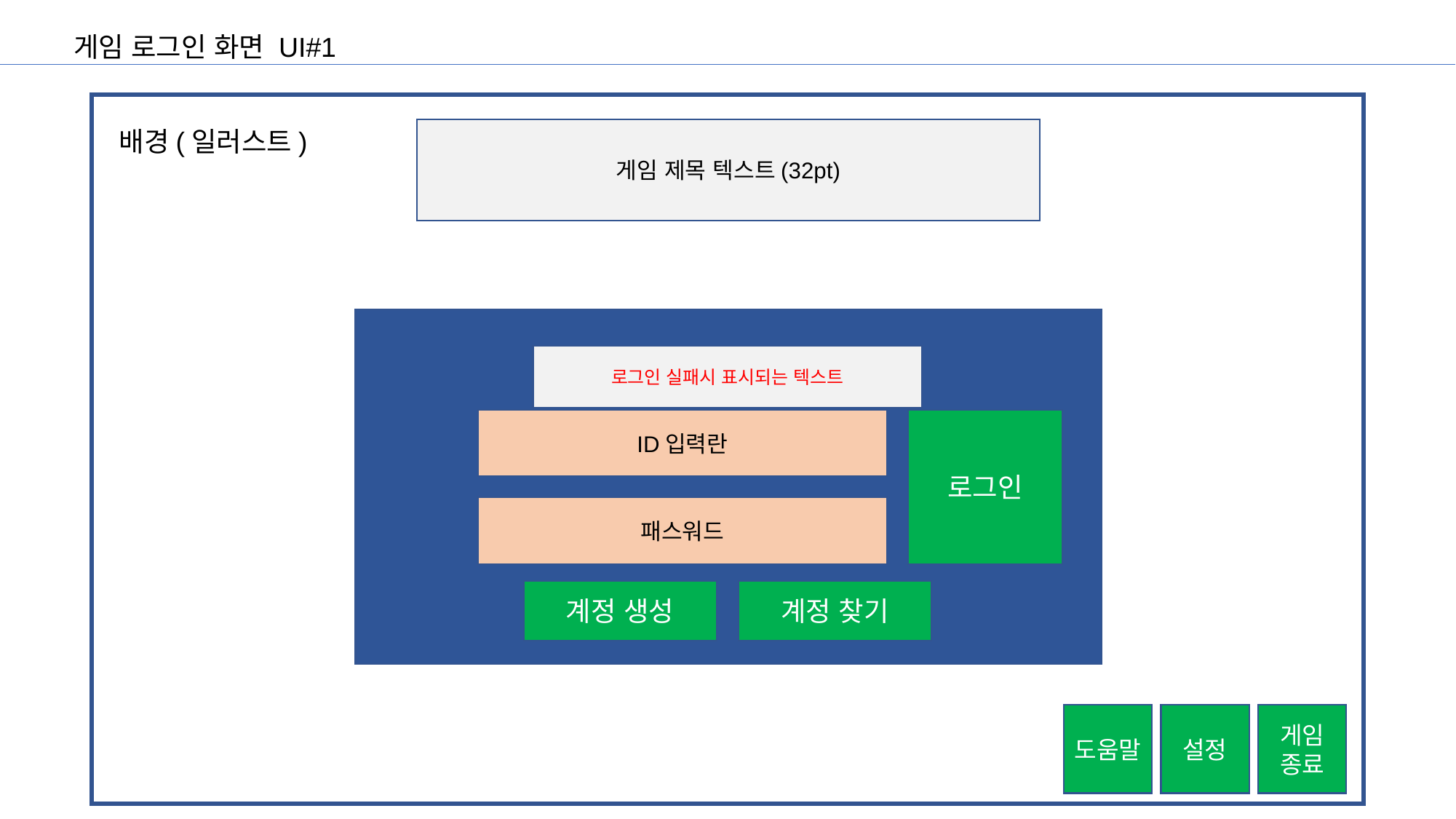

게임 로그인 화면 UI#1

배경(일러스트)
게임 제목 텍스트(32pt)

로그인 실패시 표시되는 텍스트
ID입력란
패스워드
로그인
계정 생성
계정 찾기
도움말
설정
게임
종료